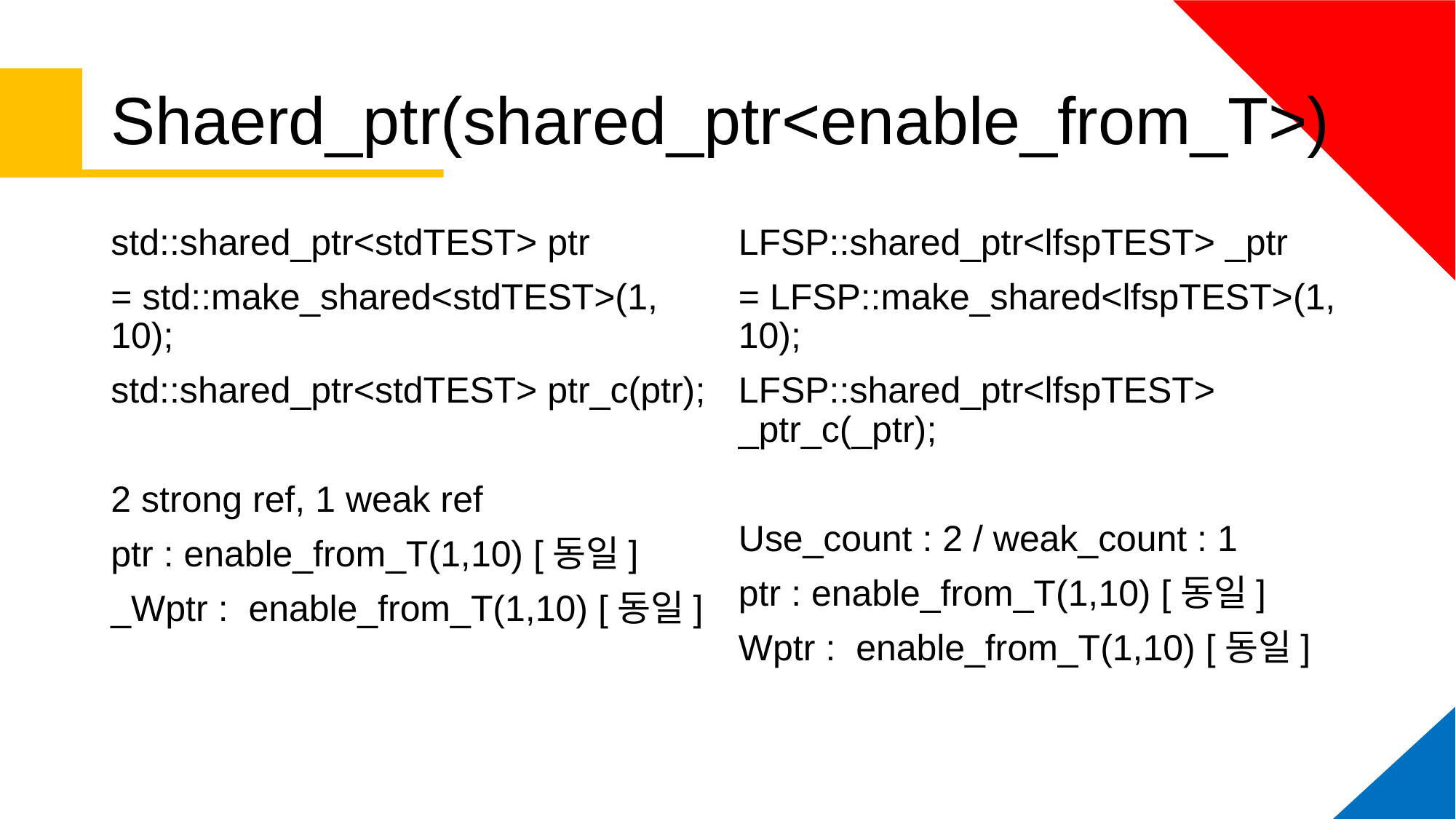

# Shaerd_ptr(shared_ptr<enable_from_T>)

std::shared_ptr<stdTEST> ptr
= std::make_shared<stdTEST>(1, 10);
std::shared_ptr<stdTEST> ptr_c(ptr);

2 strong ref, 1 weak ref
ptr : enable_from_T(1,10) [동일]
_Wptr :  enable_from_T(1,10) [동일]

LFSP::shared_ptr<lfspTEST> _ptr
= LFSP::make_shared<lfspTEST>(1, 10);
LFSP::shared_ptr<lfspTEST> _ptr_c(_ptr);

Use_count : 2 / weak_count : 1
ptr : enable_from_T(1,10) [동일]
Wptr :  enable_from_T(1,10) [동일]